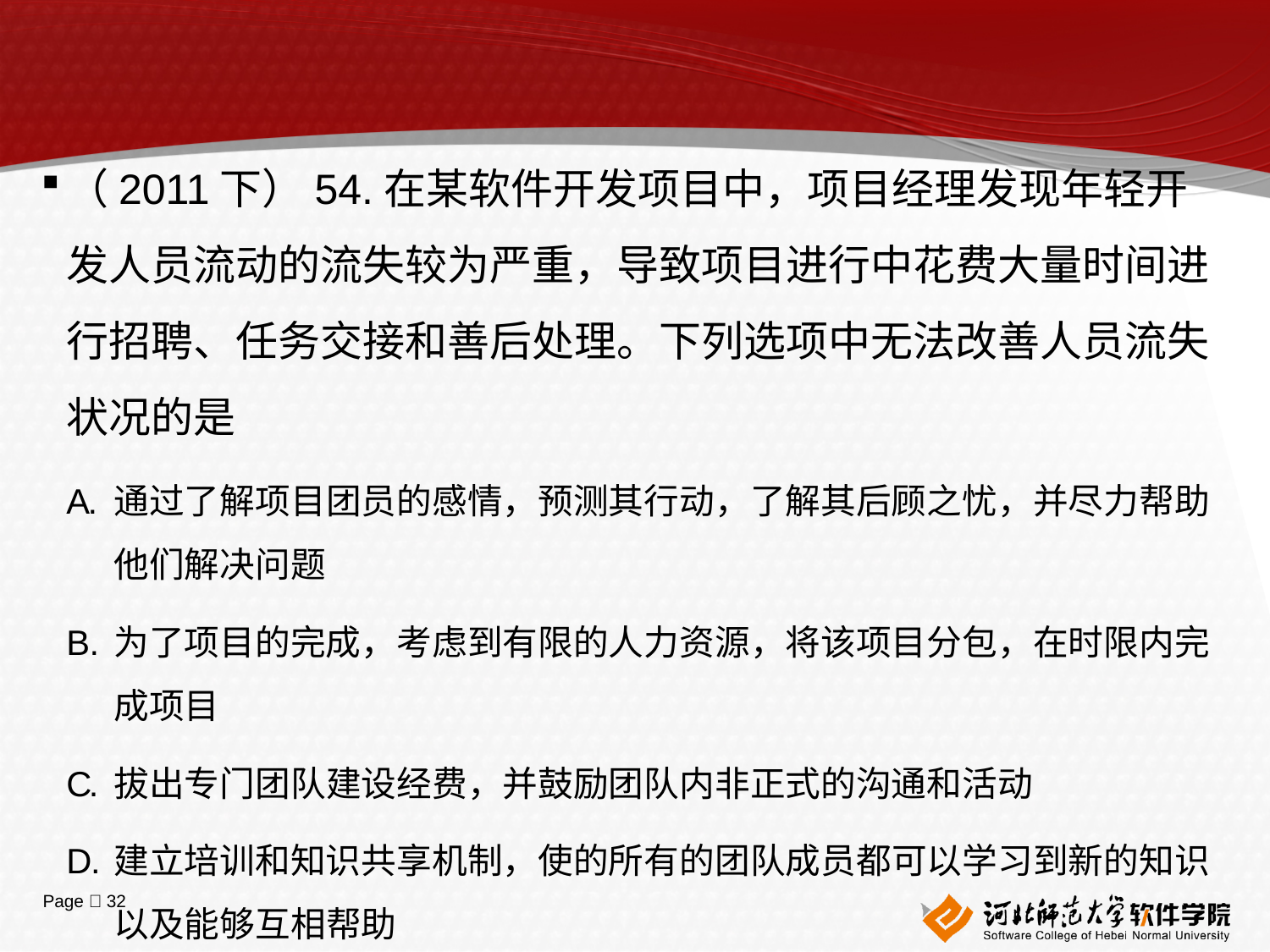

#
（2011下）54.在某软件开发项目中，项目经理发现年轻开发人员流动的流失较为严重，导致项目进行中花费大量时间进行招聘、任务交接和善后处理。下列选项中无法改善人员流失状况的是
通过了解项目团员的感情，预测其行动，了解其后顾之忧，并尽力帮助他们解决问题
为了项目的完成，考虑到有限的人力资源，将该项目分包，在时限内完成项目
拔出专门团队建设经费，并鼓励团队内非正式的沟通和活动
建立培训和知识共享机制，使的所有的团队成员都可以学习到新的知识以及能够互相帮助